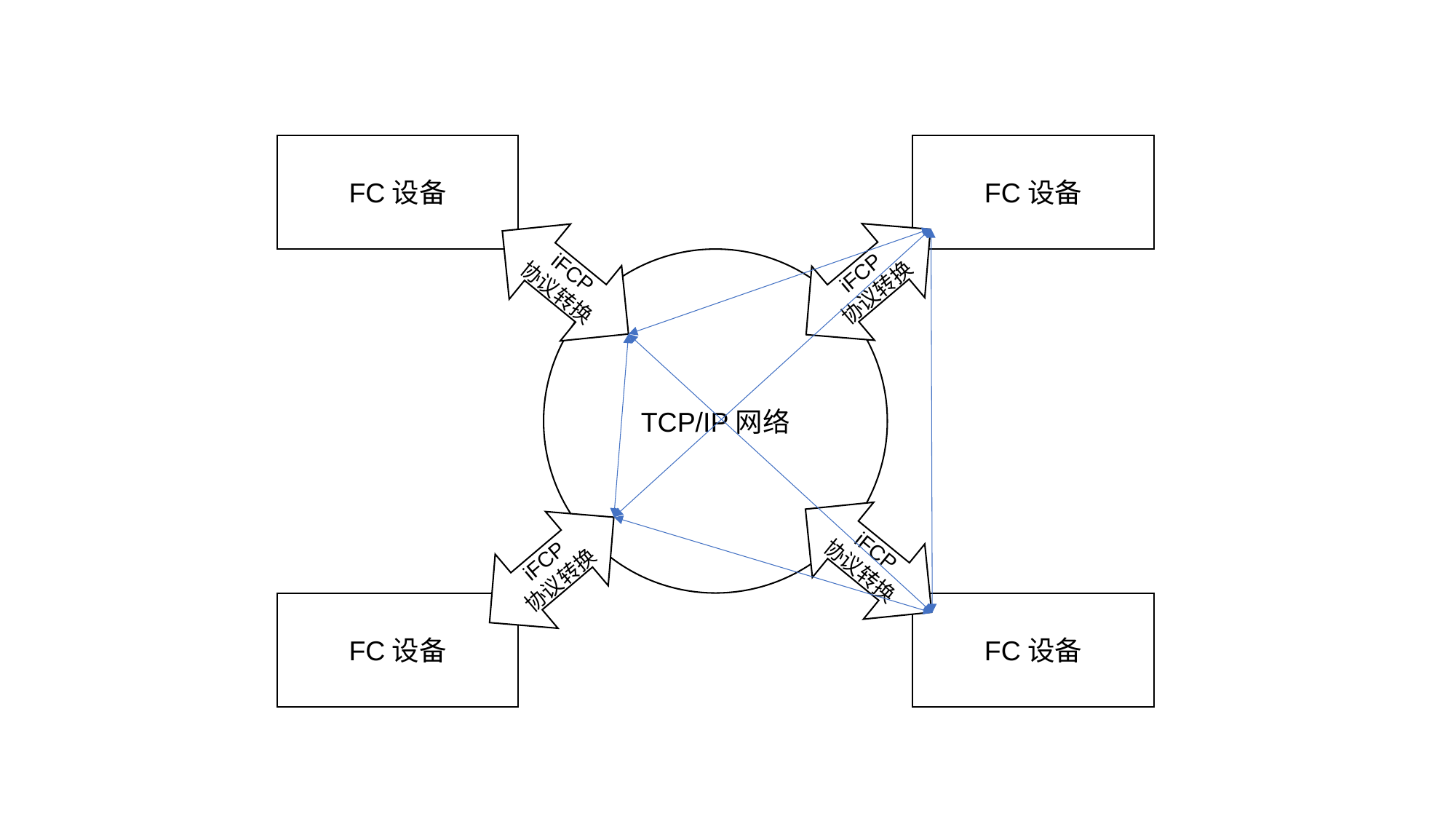

FC设备
FC设备
iFCP
协议转换
iFCP
协议转换
TCP/IP网络
iFCP
协议转换
iFCP
协议转换
FC设备
FC设备